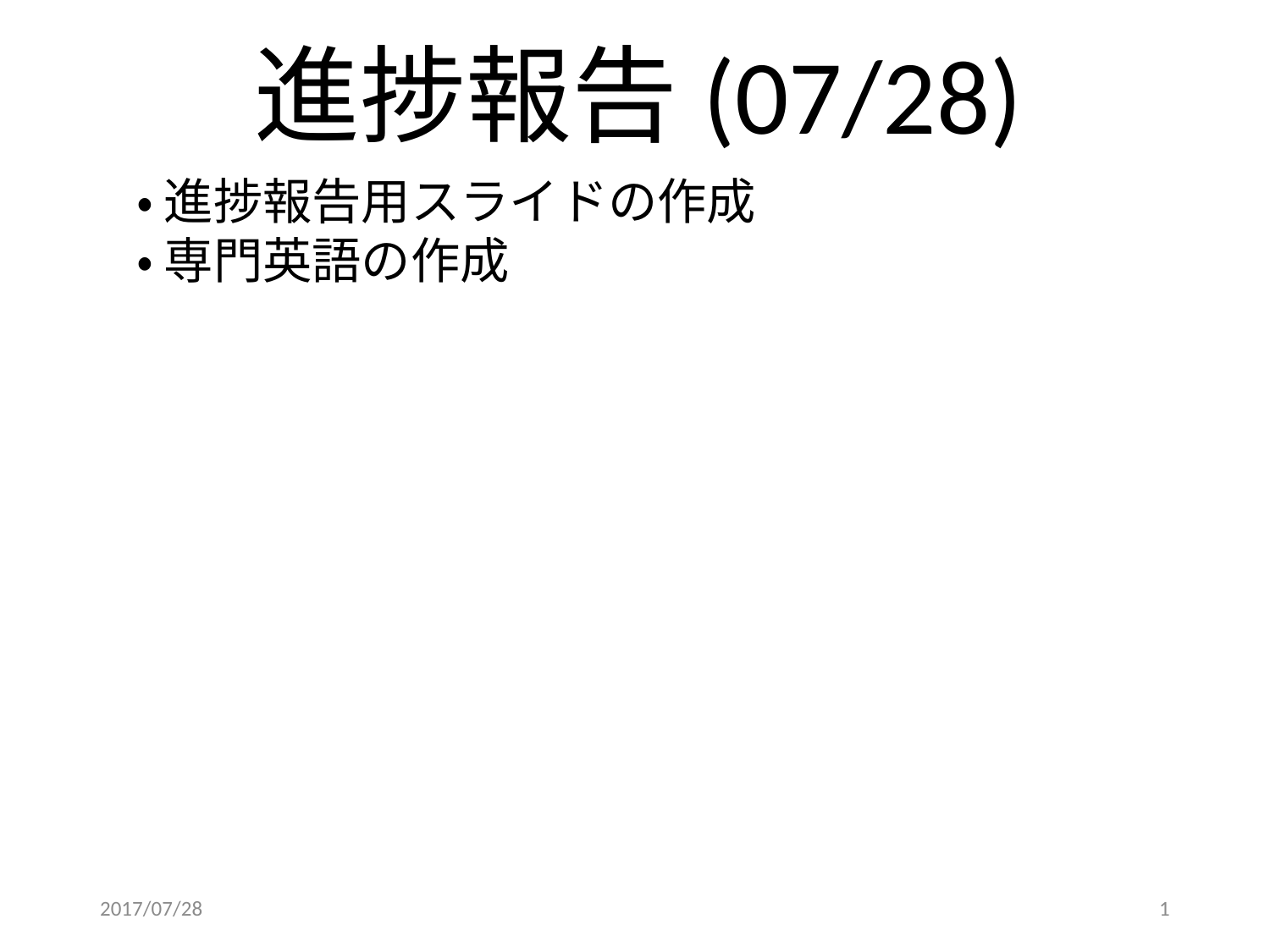

# 進捗報告(07/28)
・ 進捗報告用スライドの作成
・ 専門英語の作成
2017/07/28
1